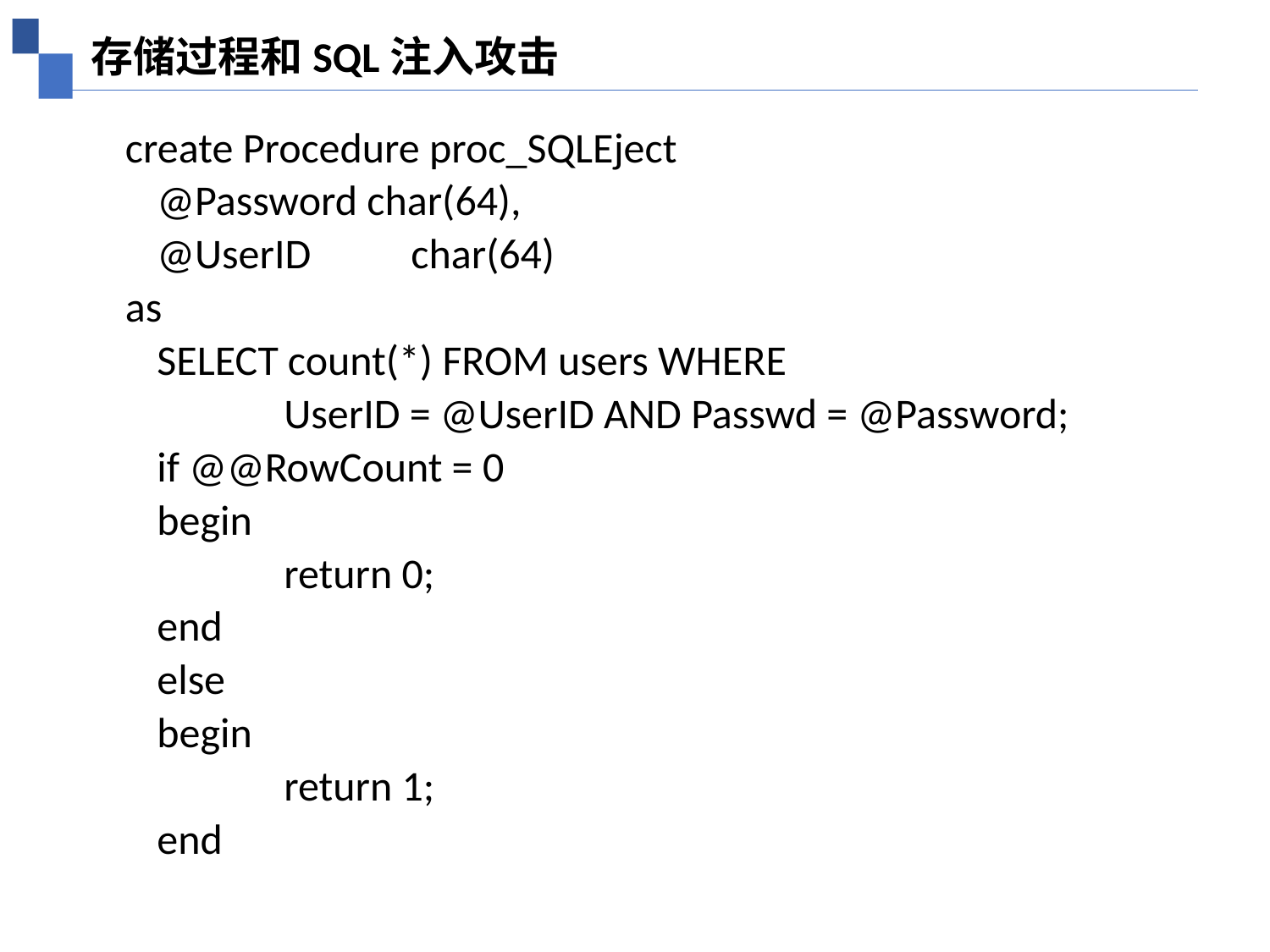

存储过程和SQL注入攻击
create Procedure proc_SQLEject
	@Password char(64),
	@UserID	char(64)
as
	SELECT count(*) FROM users WHERE
		UserID = @UserID AND Passwd = @Password;
	if @@RowCount = 0
	begin
		return 0;
	end
	else
	begin
		return 1;
	end
14